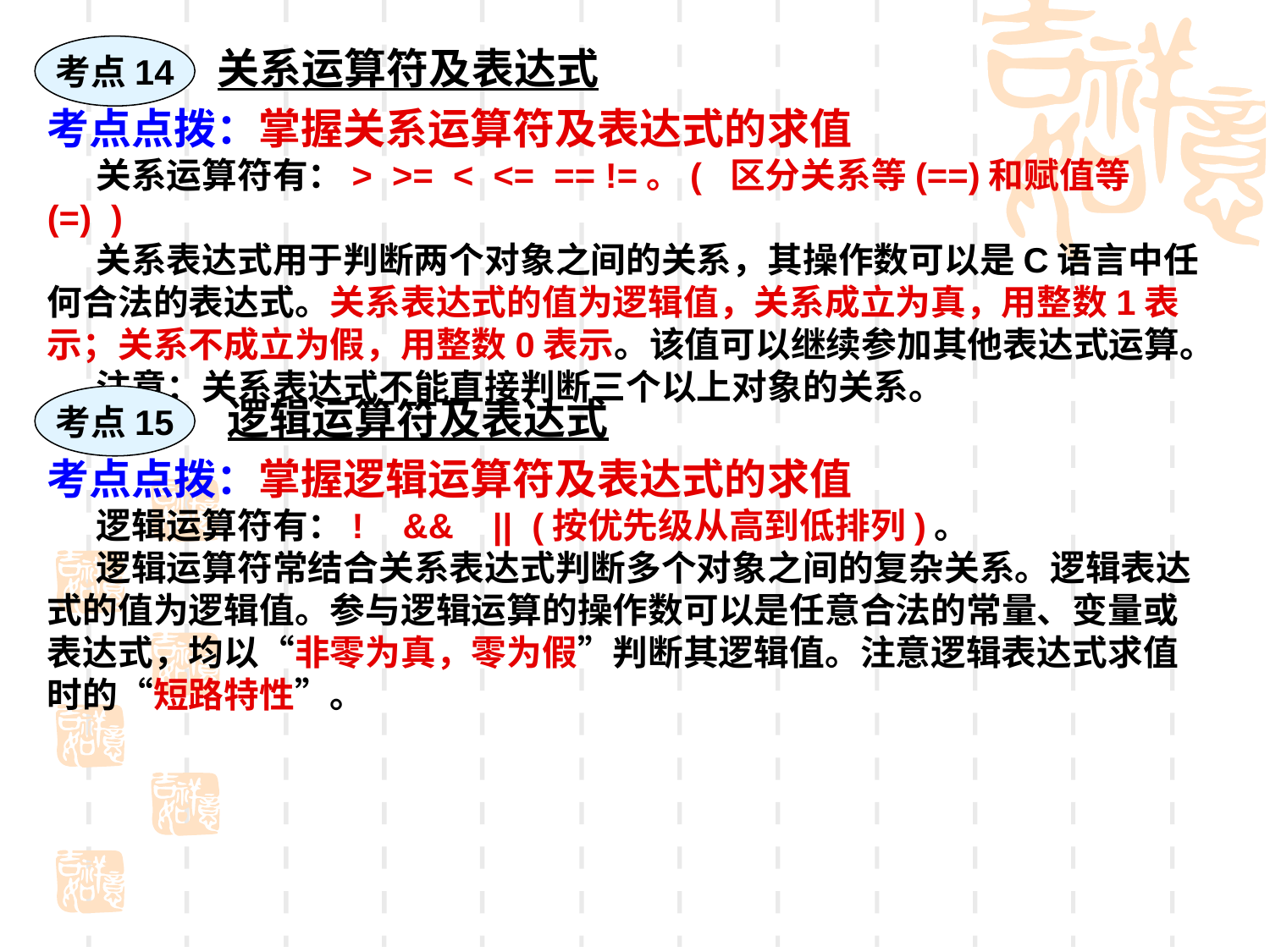

考点14
关系运算符及表达式
考点点拨：掌握关系运算符及表达式的求值
     关系运算符有：>  >=  <  <=  == !=。(  区分关系等(==)和赋值等(=)  )
     关系表达式用于判断两个对象之间的关系，其操作数可以是C语言中任何合法的表达式。关系表达式的值为逻辑值，关系成立为真，用整数1表示；关系不成立为假，用整数0表示。该值可以继续参加其他表达式运算。
     注意：关系表达式不能直接判断三个以上对象的关系。
考点15
逻辑运算符及表达式
考点点拨：掌握逻辑运算符及表达式的求值
     逻辑运算符有：!    &&    ||  (按优先级从高到低排列)。
     逻辑运算符常结合关系表达式判断多个对象之间的复杂关系。逻辑表达式的值为逻辑值。参与逻辑运算的操作数可以是任意合法的常量、变量或表达式，均以“非零为真，零为假”判断其逻辑值。注意逻辑表达式求值时的“短路特性”。